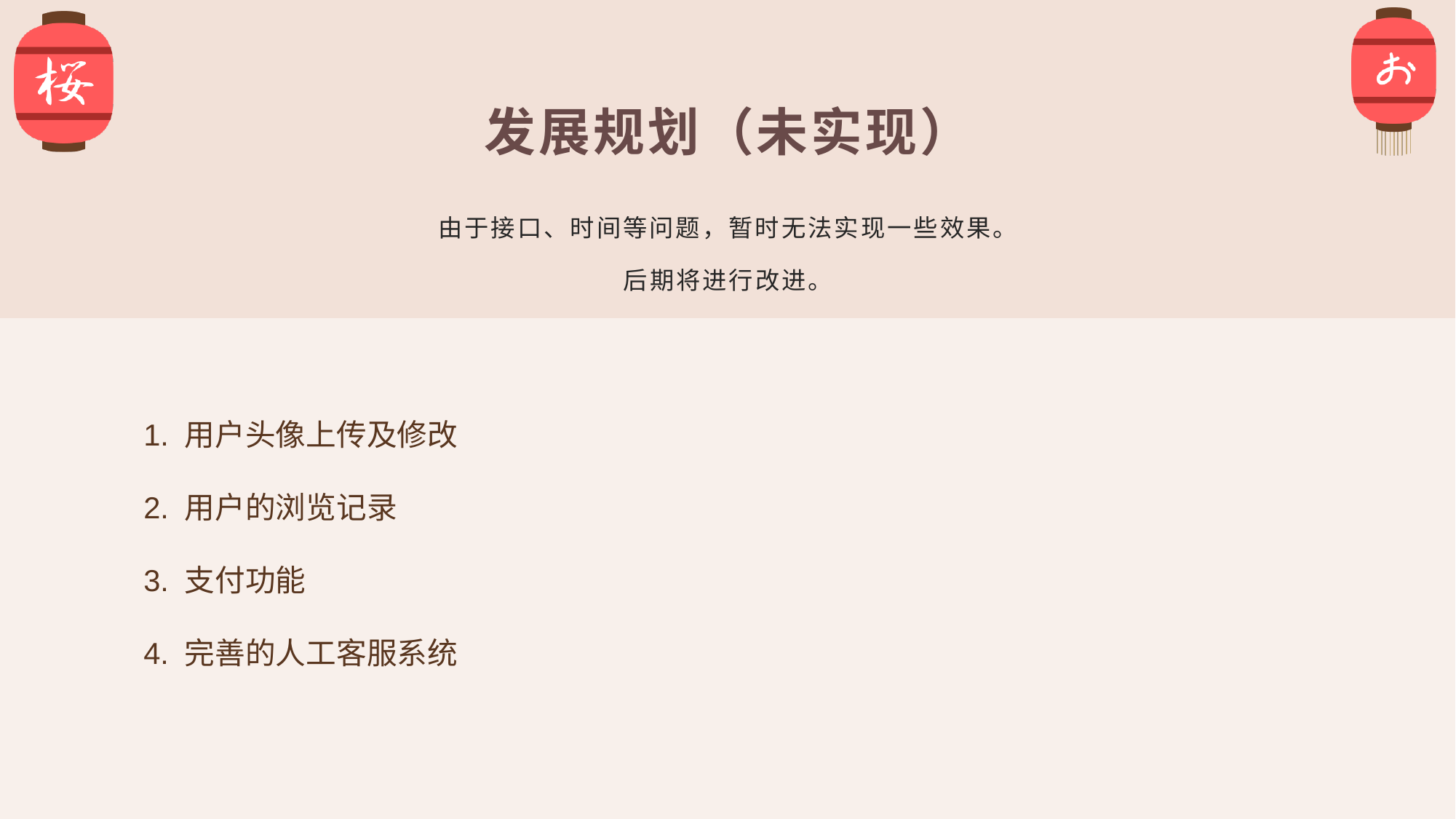

# 发展规划（未实现）
由于接口、时间等问题，暂时无法实现一些效果。
后期将进行改进。
用户头像上传及修改
用户的浏览记录
支付功能
完善的人工客服系统